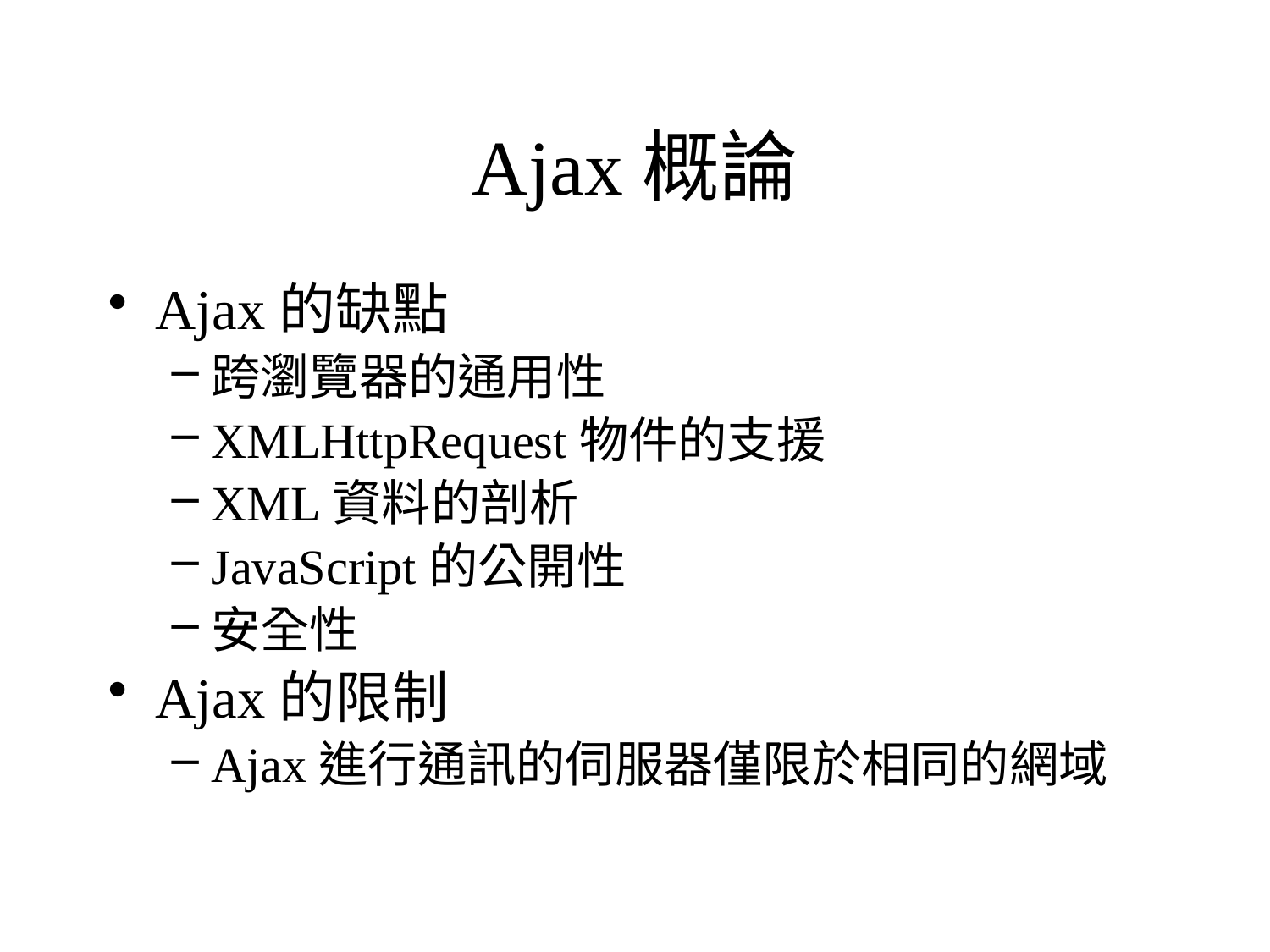

# Ajax概論
Ajax的缺點
跨瀏覽器的通用性
XMLHttpRequest物件的支援
XML資料的剖析
JavaScript的公開性
安全性
Ajax的限制
Ajax進行通訊的伺服器僅限於相同的網域